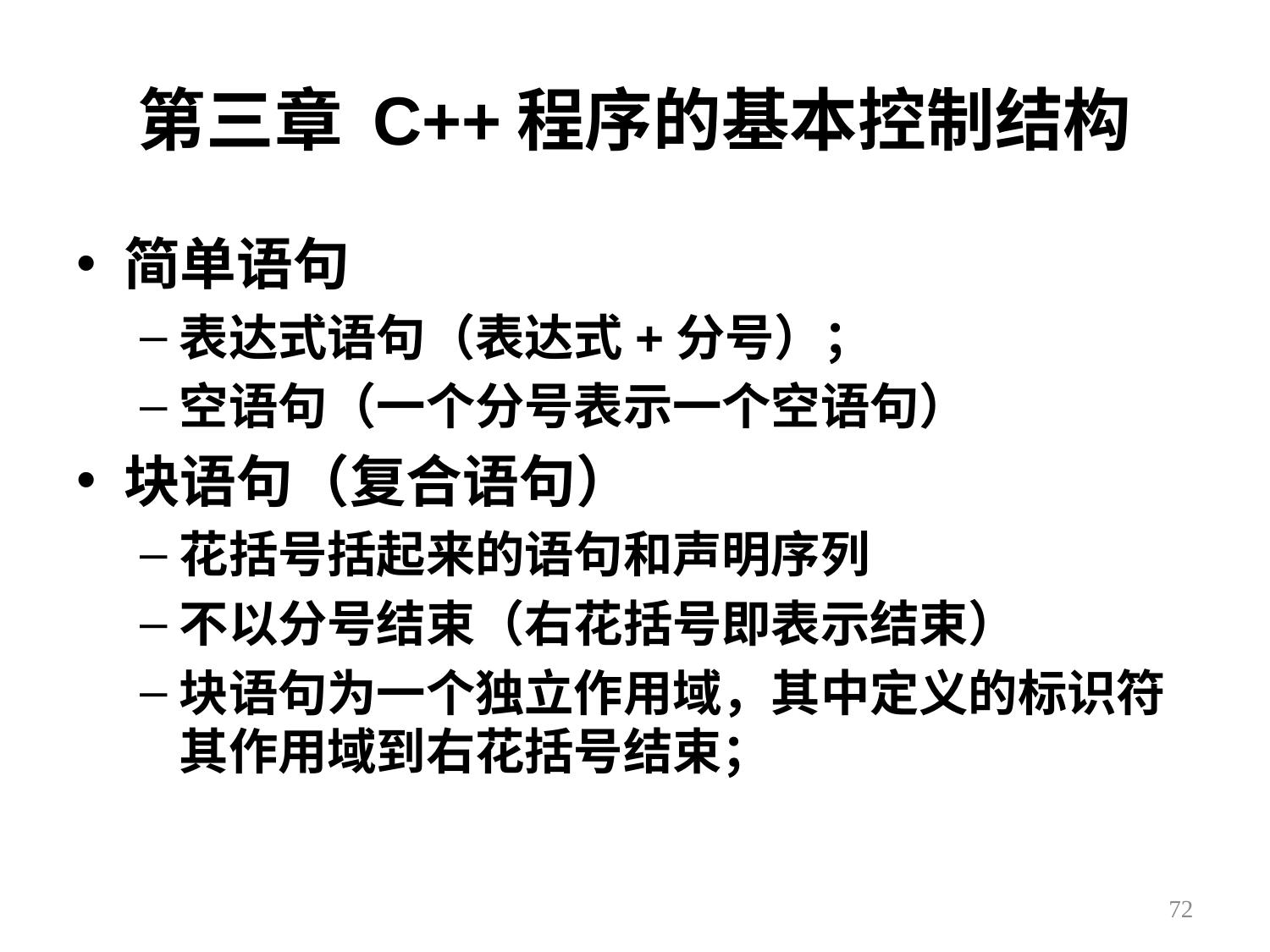

# 第三章 C++程序的基本控制结构
简单语句
表达式语句（表达式+分号）；
空语句（一个分号表示一个空语句）
块语句（复合语句）
花括号括起来的语句和声明序列
不以分号结束（右花括号即表示结束）
块语句为一个独立作用域，其中定义的标识符其作用域到右花括号结束；
72